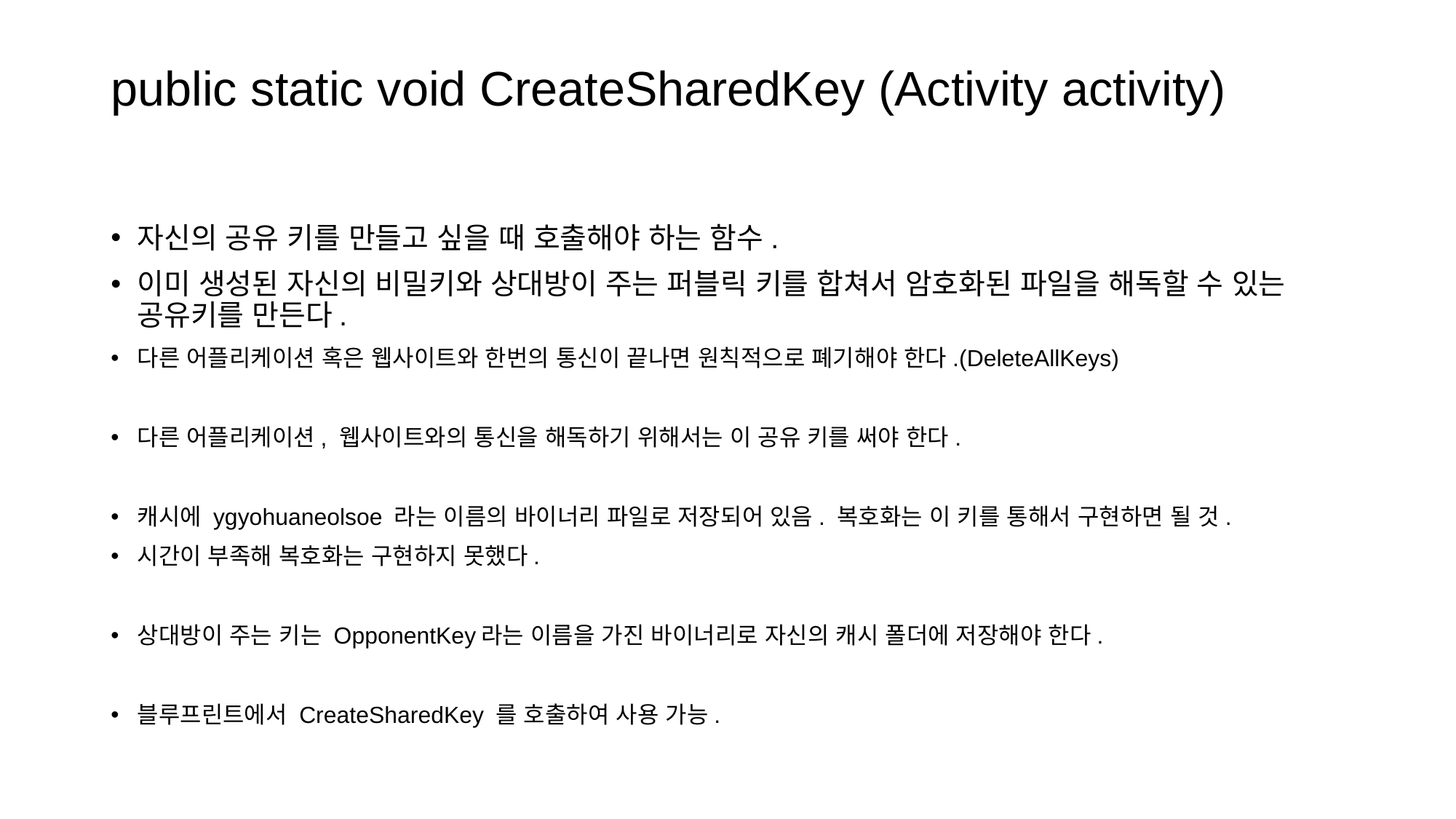

# public static void CreateSharedKey (Activity activity)
자신의 공유 키를 만들고 싶을 때 호출해야 하는 함수.
이미 생성된 자신의 비밀키와 상대방이 주는 퍼블릭 키를 합쳐서 암호화된 파일을 해독할 수 있는 공유키를 만든다.
다른 어플리케이션 혹은 웹사이트와 한번의 통신이 끝나면 원칙적으로 폐기해야 한다.(DeleteAllKeys)

다른 어플리케이션, 웹사이트와의 통신을 해독하기 위해서는 이 공유 키를 써야 한다.

캐시에 ygyohuaneolsoe 라는 이름의 바이너리 파일로 저장되어 있음. 복호화는 이 키를 통해서 구현하면 될 것.
시간이 부족해 복호화는 구현하지 못했다.

상대방이 주는 키는 OpponentKey라는 이름을 가진 바이너리로 자신의 캐시 폴더에 저장해야 한다.

블루프린트에서 CreateSharedKey 를 호출하여 사용 가능.